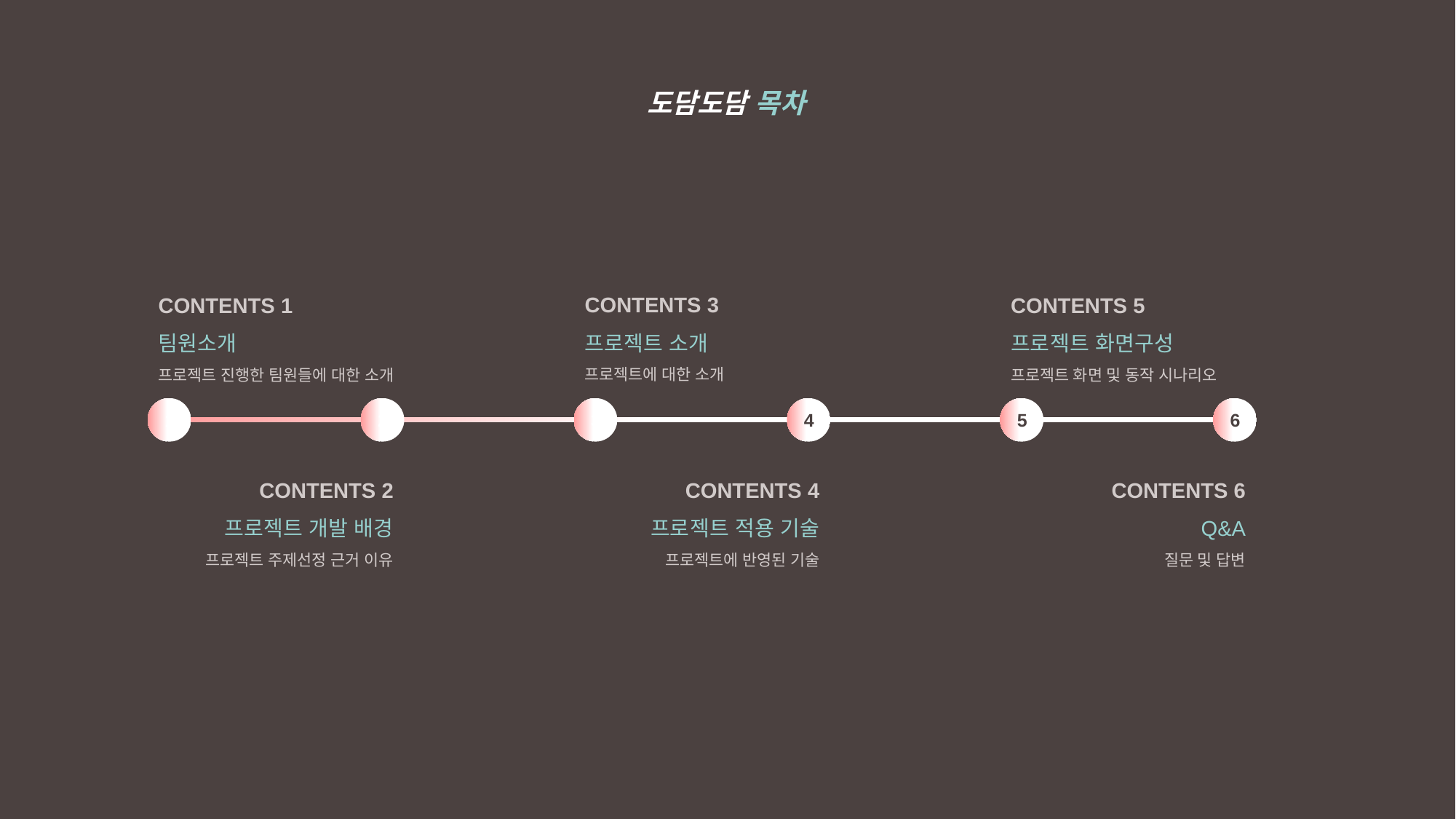

도담도담 목차
CONTENTS 3
프로젝트 소개
프로젝트에 대한 소개
CONTENTS 5
프로젝트 화면구성
프로젝트 화면 및 동작 시나리오
CONTENTS 1
팀원소개
프로젝트 진행한 팀원들에 대한 소개
1
2
3
4
5
6

CONTENTS 2
프로젝트 개발 배경
프로젝트 주제선정 근거 이유
CONTENTS 4
프로젝트 적용 기술
프로젝트에 반영된 기술
CONTENTS 6
Q&A
질문 및 답변